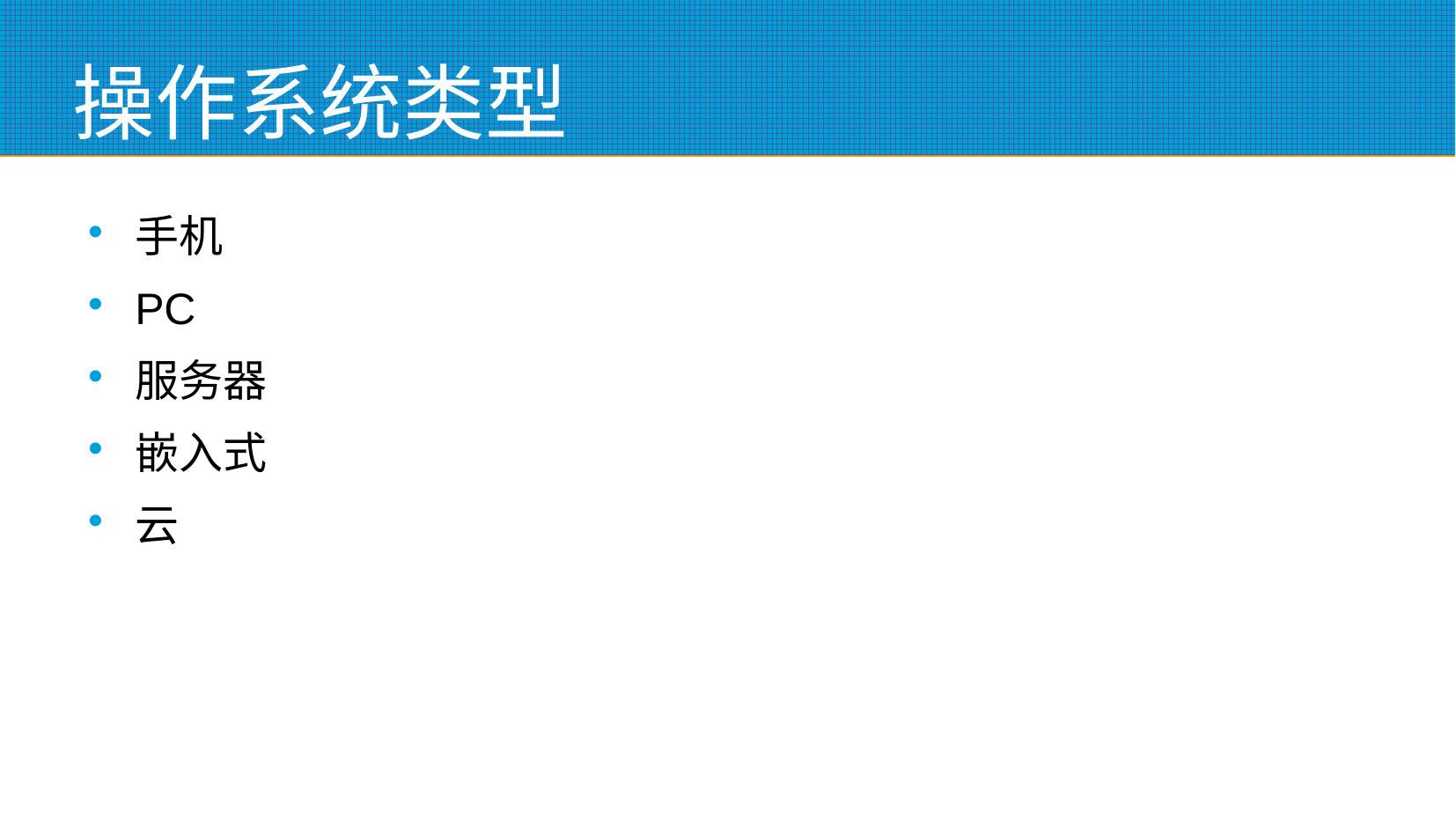

# 操作系统类型
手机
PC
服务器
嵌入式
云